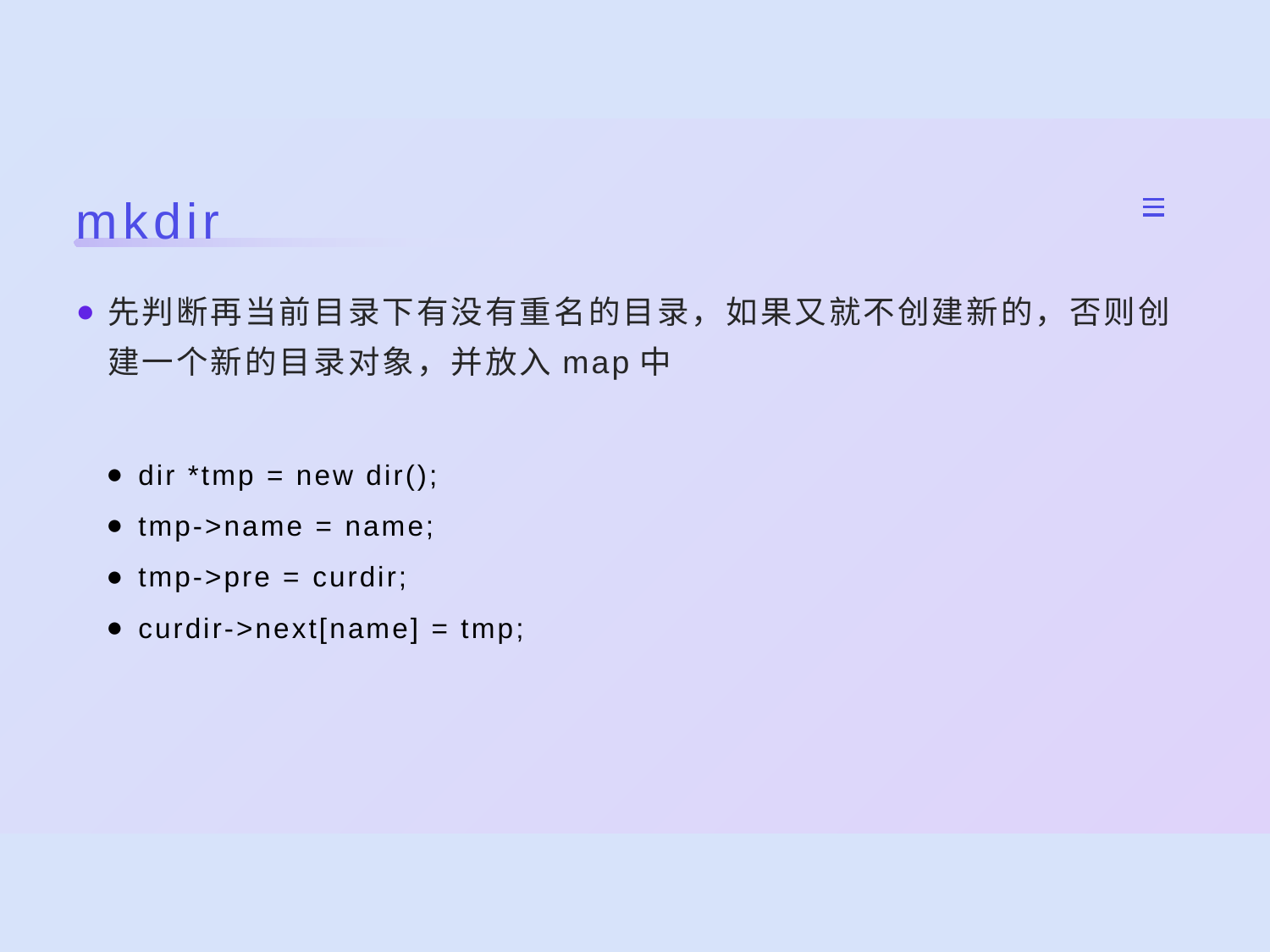

mkdir
先判断再当前目录下有没有重名的目录，如果又就不创建新的，否则创建一个新的目录对象，并放入map中

dir *tmp = new dir();
tmp->name = name;
tmp->pre = curdir;
curdir->next[name] = tmp;